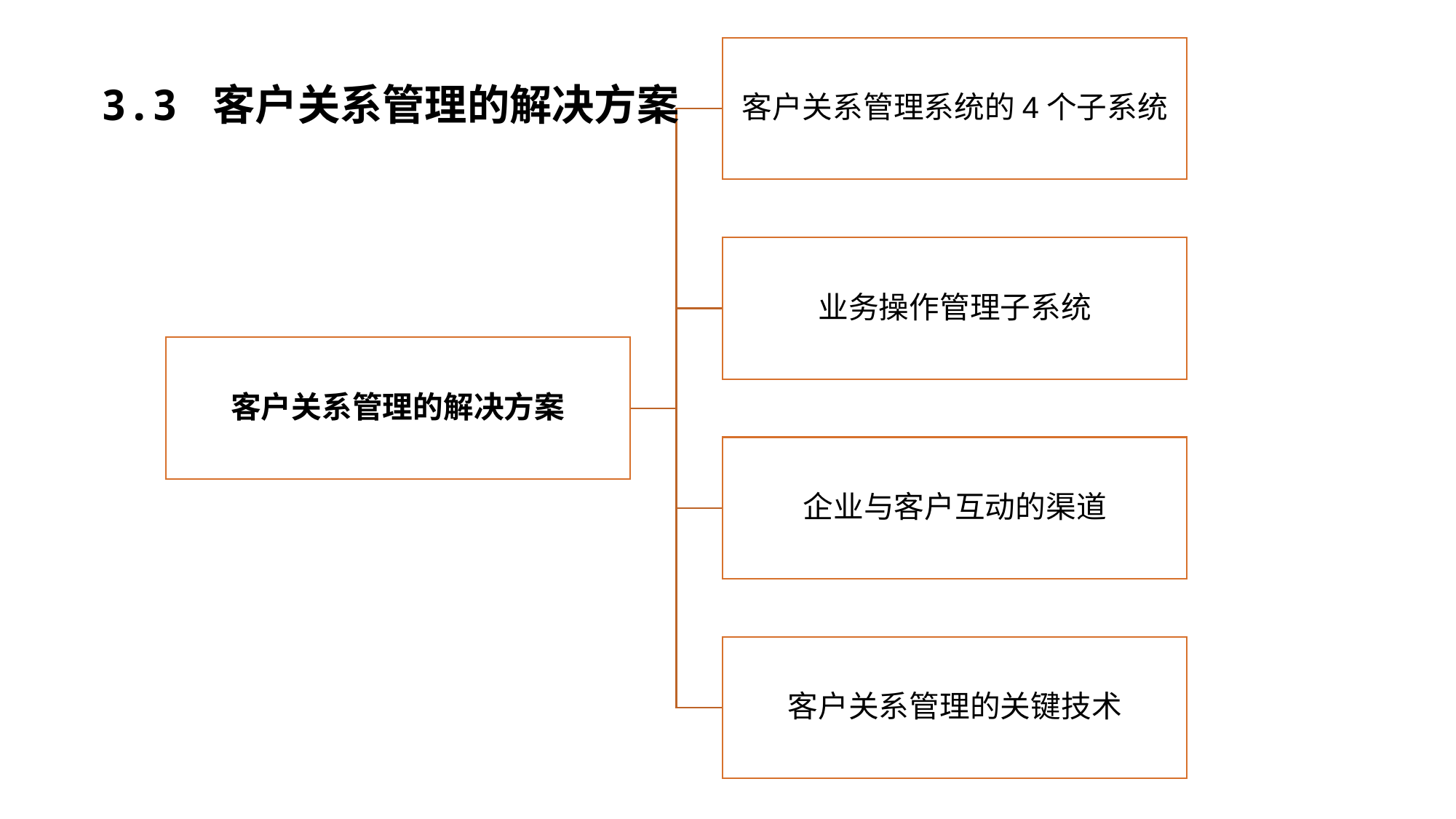

客户关系管理的解决方案
客户关系管理系统的4个子系统
业务操作管理子系统
企业与客户互动的渠道
客户关系管理的关键技术
3.3 客户关系管理的解决方案